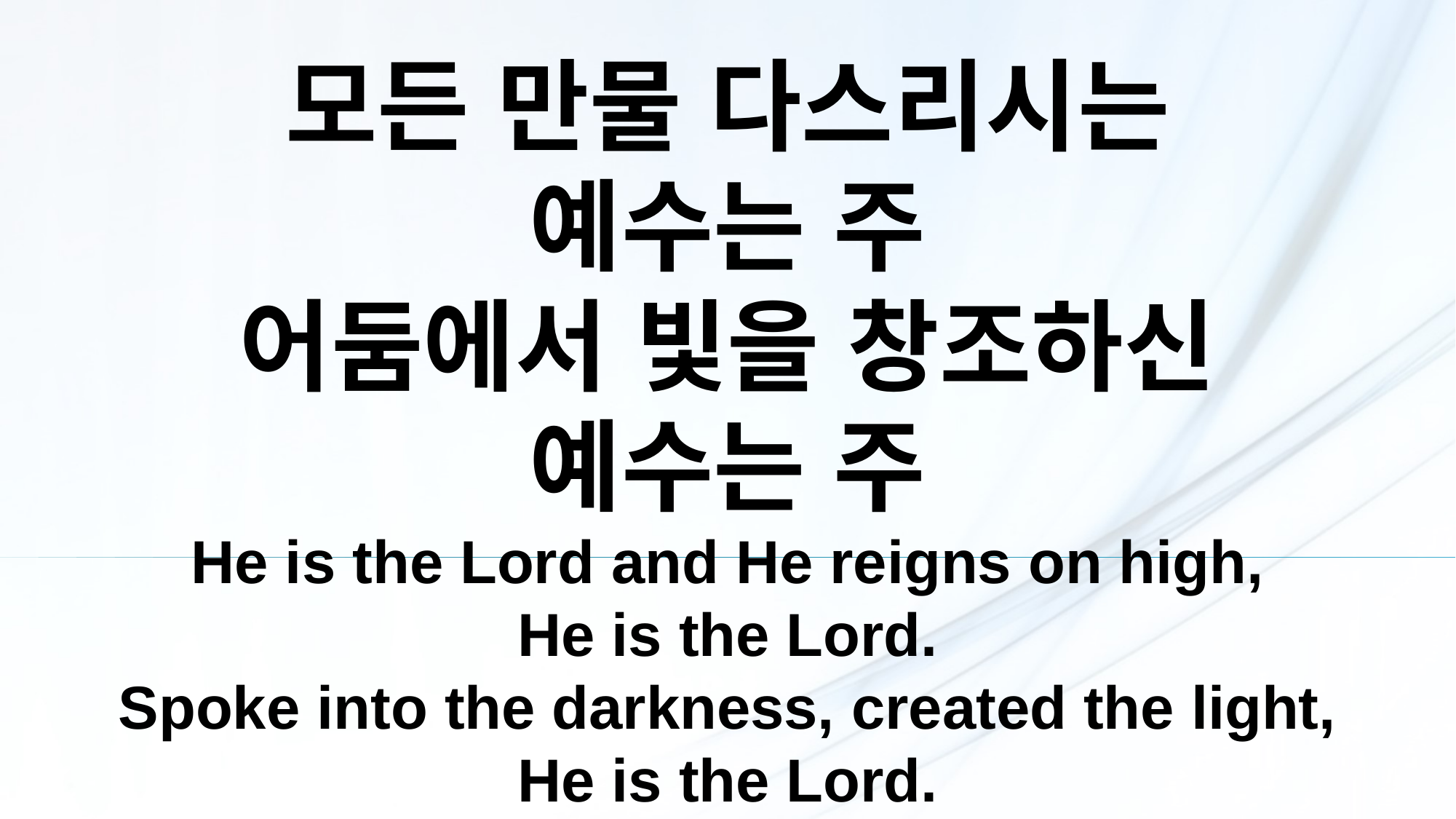

# 모든 만물 다스리시는 예수는 주 어둠에서 빛을 창조하신 예수는 주 He is the Lord and He reigns on high, He is the Lord. Spoke into the darkness, created the light, He is the Lord.